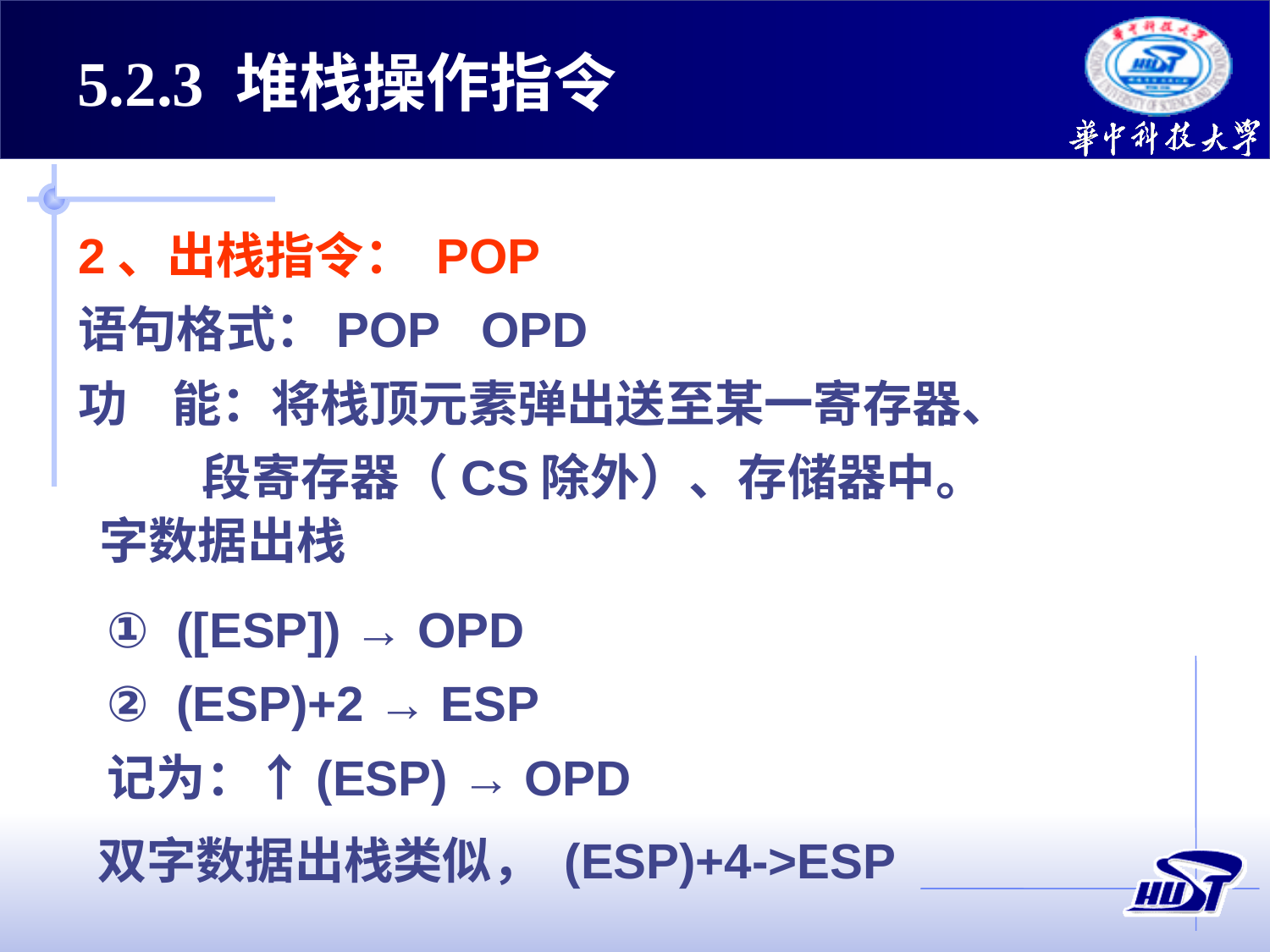

5.2.3 堆栈操作指令
2、出栈指令： POP
语句格式：POP   OPD
功    能：将栈顶元素弹出送至某一寄存器、
          段寄存器（CS除外）、存储器中。

字数据出栈
①  ([ESP]) → OPD
②  (ESP)+2 → ESP
记为：↑(ESP) → OPD
双字数据出栈类似， (ESP)+4->ESP